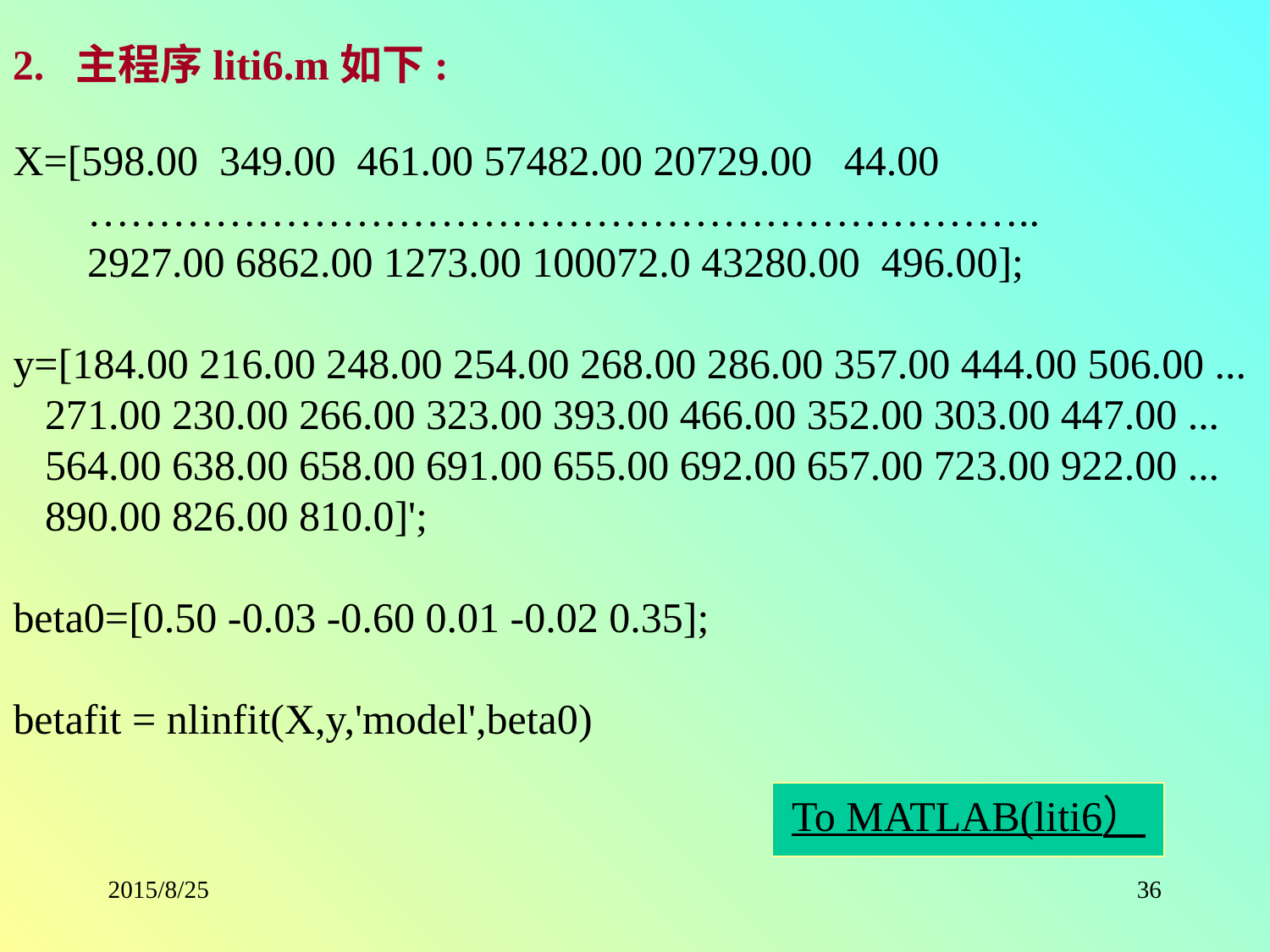

2.  主程序liti6.m如下:
X=[598.00  349.00  461.00 57482.00 20729.00   44.00
       …………………………………………………………..
       2927.00 6862.00 1273.00 100072.0 43280.00  496.00];

y=[184.00 216.00 248.00 254.00 268.00 286.00 357.00 444.00 506.00 ...
   271.00 230.00 266.00 323.00 393.00 466.00 352.00 303.00 447.00 ...
   564.00 638.00 658.00 691.00 655.00 692.00 657.00 723.00 922.00 ...
   890.00 826.00 810.0]';

beta0=[0.50 -0.03 -0.60 0.01 -0.02 0.35];

betafit = nlinfit(X,y,'model',beta0)
To MATLAB(liti6）
2015/8/25
36